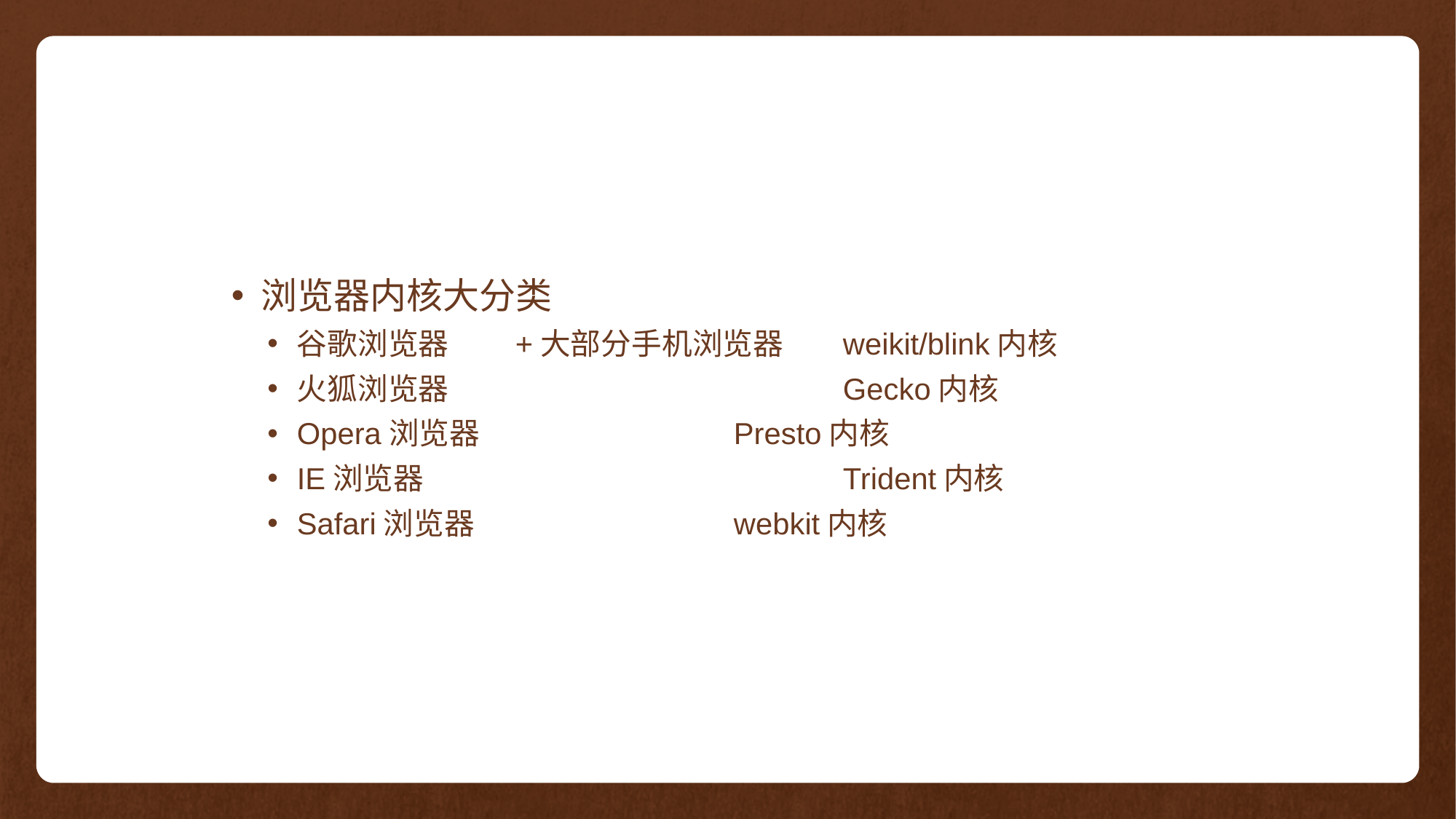

浏览器内核大分类
谷歌浏览器	+大部分手机浏览器	weikit/blink内核
火狐浏览器				Gecko内核
Opera浏览器			Presto内核
IE浏览器				Trident内核
Safari浏览器			webkit内核